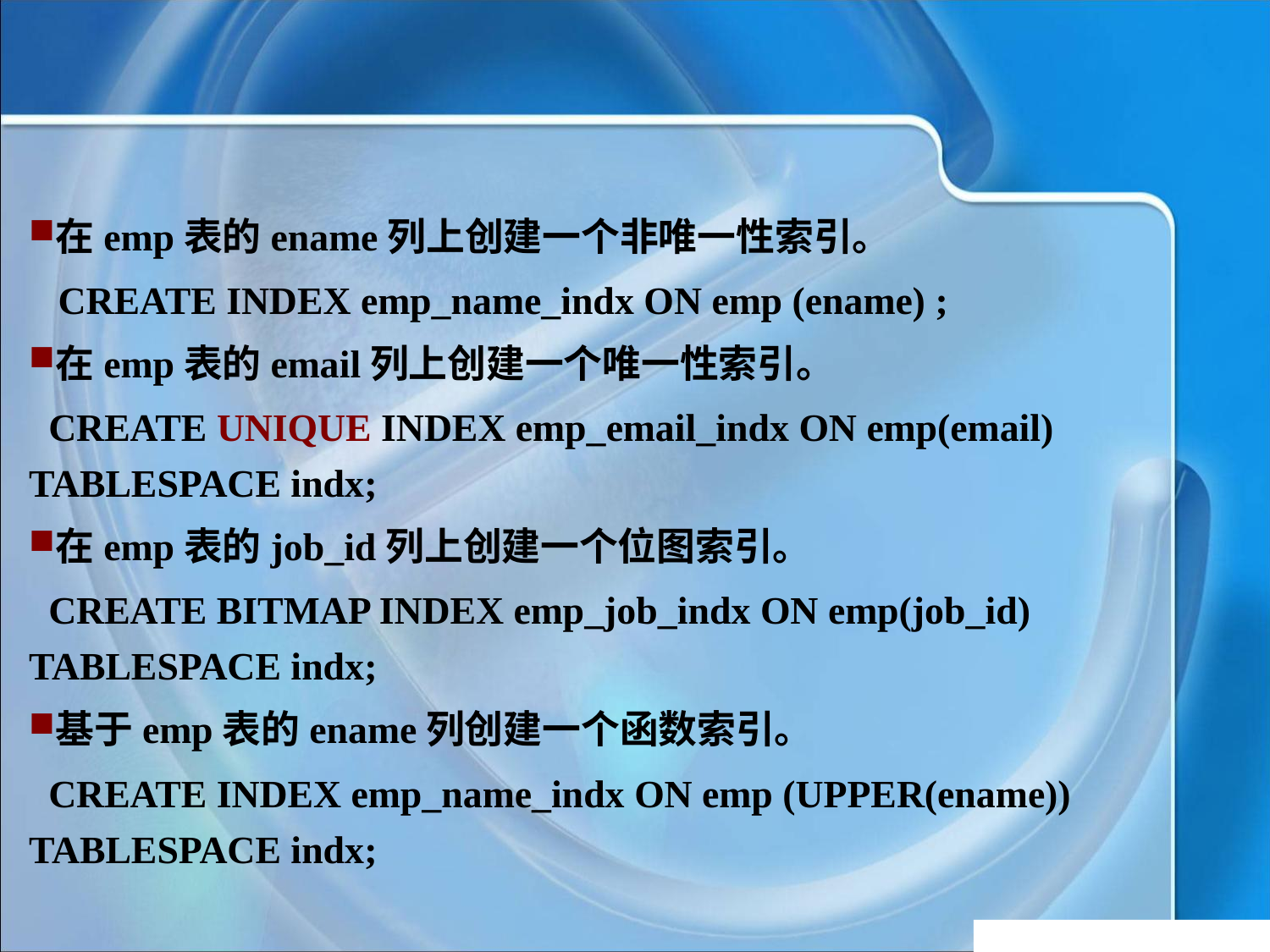

在emp表的ename列上创建一个非唯一性索引。
   CREATE INDEX emp_name_indx ON emp (ename) ;
在emp表的email列上创建一个唯一性索引。
  CREATE UNIQUE INDEX emp_email_indx ON emp(email) TABLESPACE indx;
在emp表的job_id列上创建一个位图索引。
  CREATE BITMAP INDEX emp_job_indx ON emp(job_id) TABLESPACE indx;
基于emp表的ename列创建一个函数索引。
  CREATE INDEX emp_name_indx ON emp (UPPER(ename)) TABLESPACE indx;
88